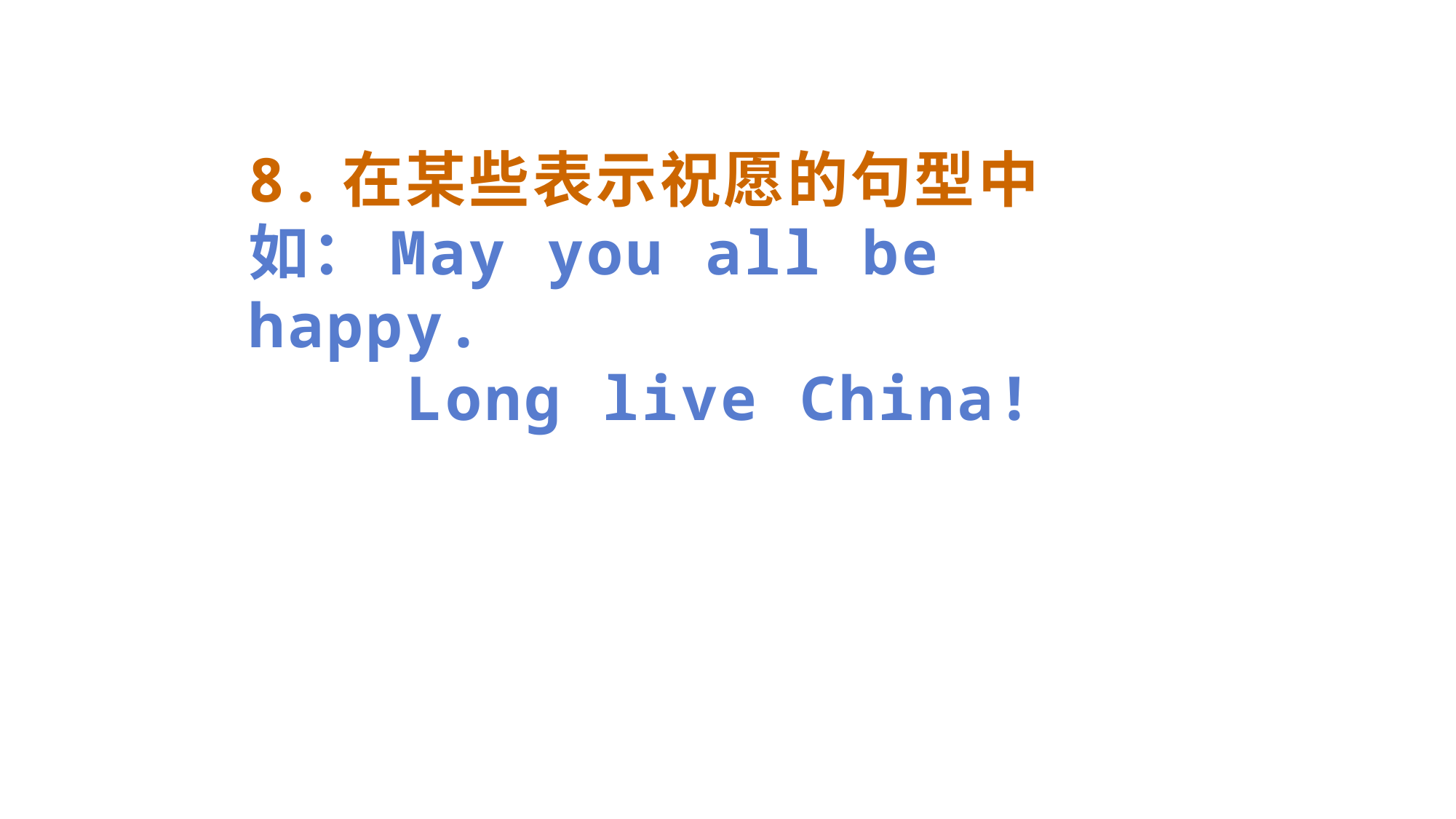

# 8.在某些表示祝愿的句型中 如：May you all be happy. Long live China!